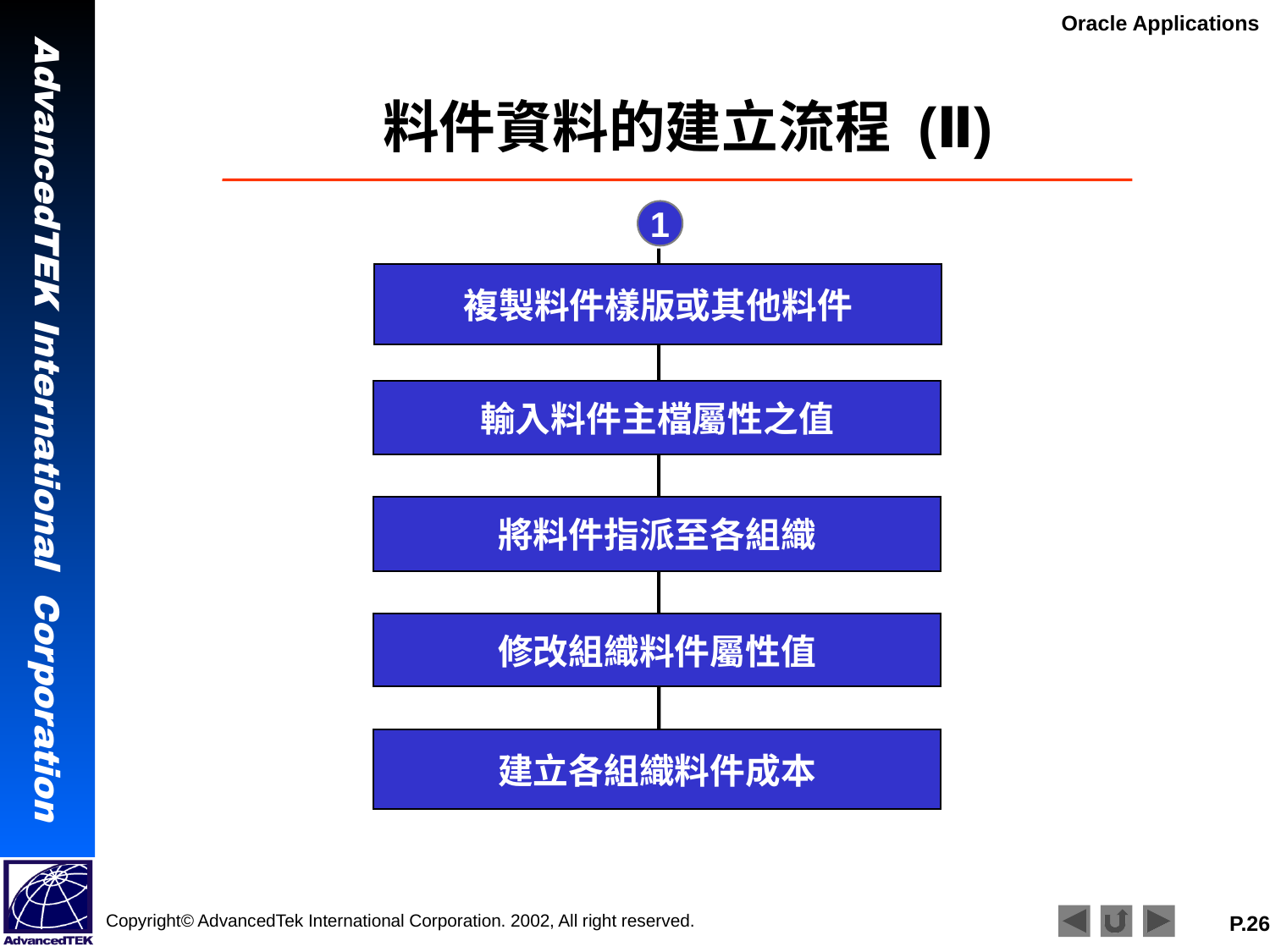

# 料件資料的建立流程 (Ⅱ)
1

複製料件樣版或其他料件
輸入料件主檔屬性之值
將料件指派至各組織
修改組織料件屬性值
建立各組織料件成本